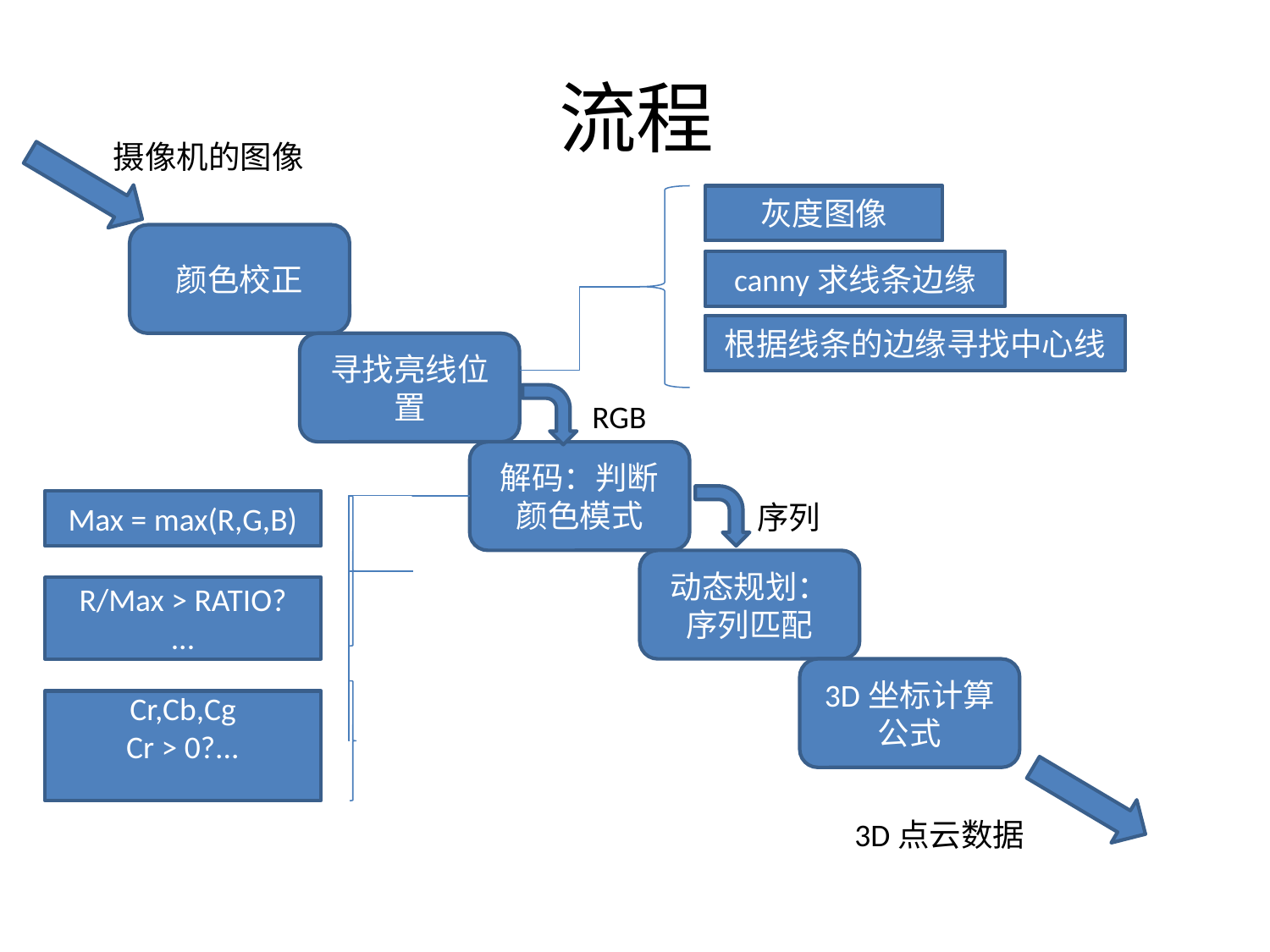

# 流程
 摄像机的图像

灰度图像
颜色校正
canny求线条边缘
根据线条的边缘寻找中心线
寻找亮线位置

RGB
解码：判断颜色模式

Max = max(R,G,B)
序列

动态规划：序列匹配
R/Max > RATIO?
...
3D坐标计算公式

Cr,Cb,Cg
Cr > 0?...

 3D点云数据